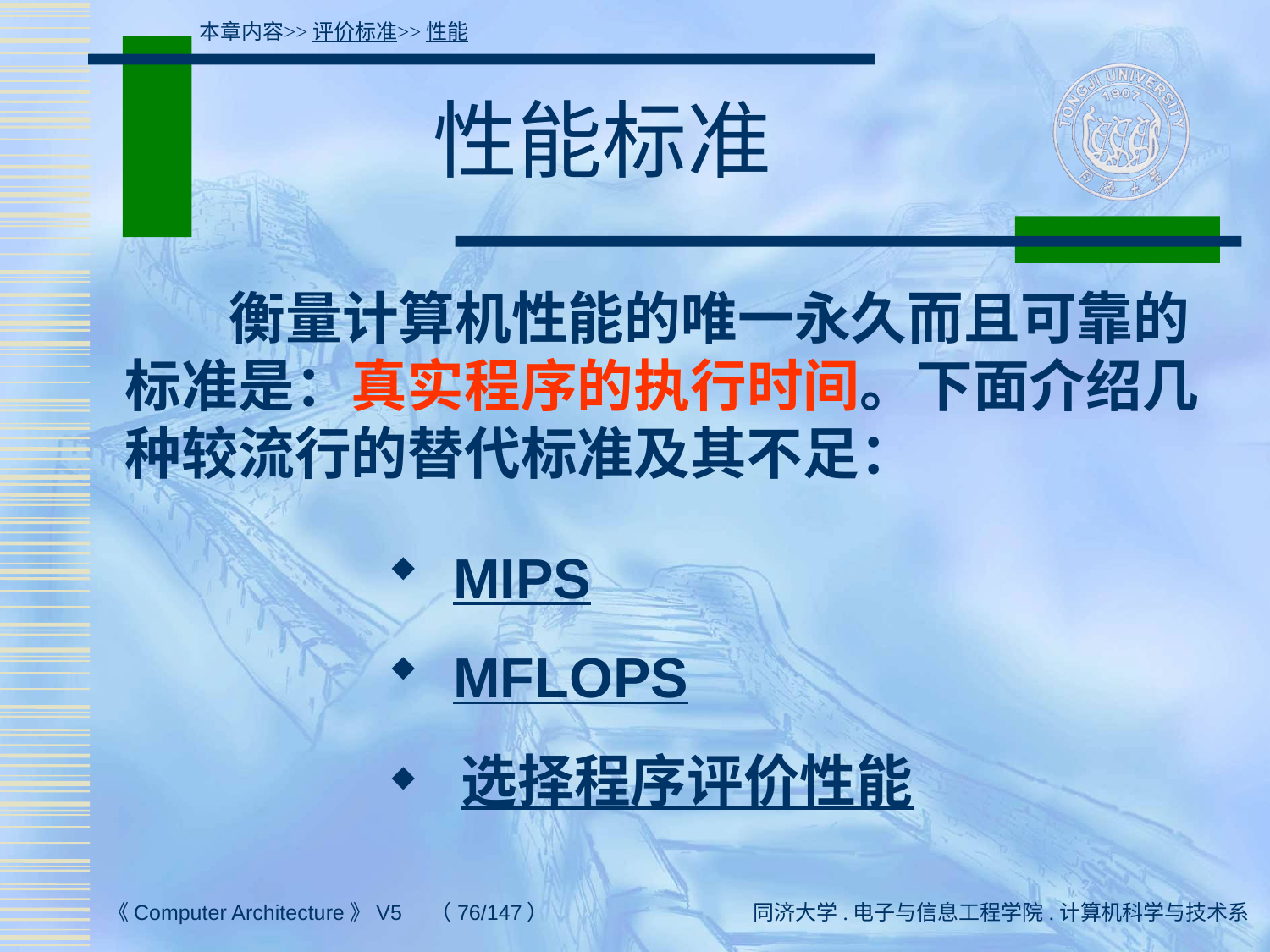

本章内容>>评价标准>>性能
# 性能标准
       衡量计算机性能的唯一永久而且可靠的标准是：真实程序的执行时间。下面介绍几种较流行的替代标准及其不足：
  MIPS
  MFLOPS
  选择程序评价性能